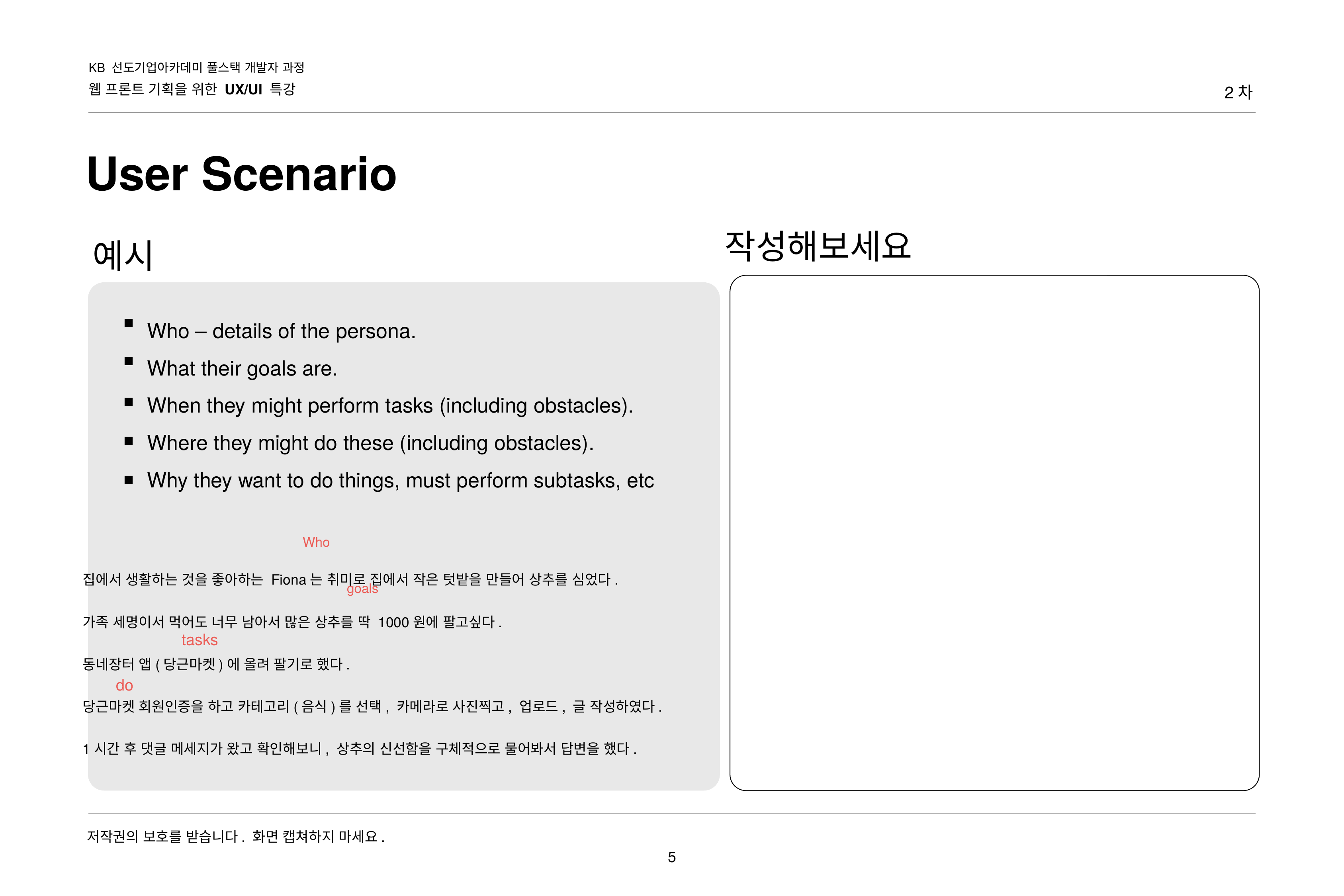

KB 선도기업아카데미 풀스택 개발자 과정
웹 프론트 기획을 위한 UX/UI 특강
2차

User Scenario
작성해보세요
예시

Who – details of the persona.
What their goals are.
When they might perform tasks (including obstacles).
Where they might do these (including obstacles).
Why they want to do things, must perform subtasks, etc

Who
집에서 생활하는 것을 좋아하는 Fiona는 취미로 집에서 작은 텃밭을 만들어 상추를 심었다.
가족 세명이서 먹어도 너무 남아서 많은 상추를 딱 1000원에 팔고싶다.
동네장터 앱(당근마켓)에 올려 팔기로 했다.
당근마켓 회원인증을 하고 카테고리(음식)를 선택, 카메라로 사진찍고, 업로드, 글 작성하였다.
1시간 후 댓글 메세지가 왔고 확인해보니, 상추의 신선함을 구체적으로 물어봐서 답변을 했다.
goals
tasks
do

저작권의 보호를 받습니다. 화면 캡쳐하지 마세요.
5